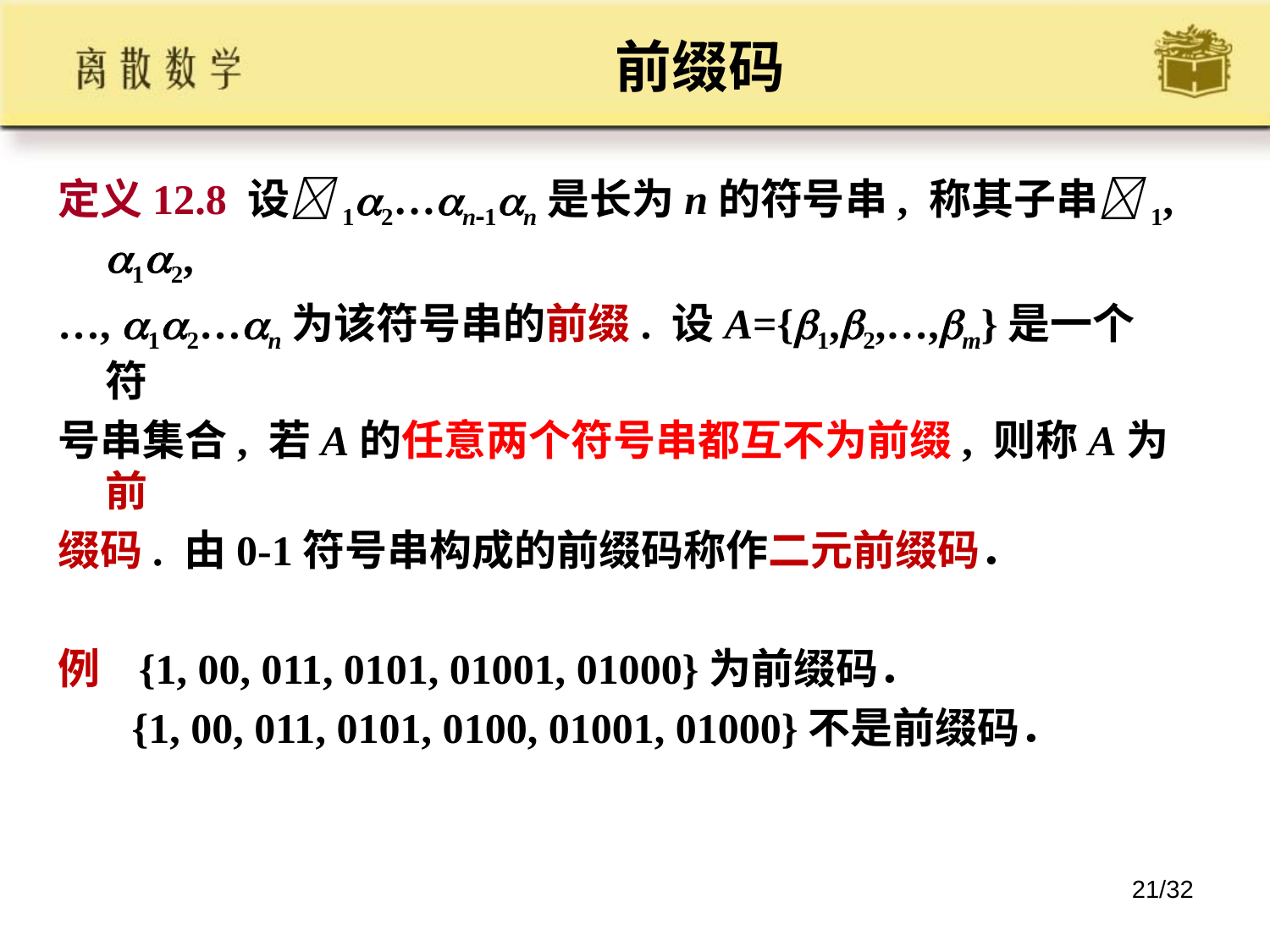

# 前缀码
定义12.8 设α1α2…αn−1αn是长为n的符号串, 称其子串α1, α1α2,
…, α1α2…αn为该符号串的前缀. 设A={β1,β2,…,βm}是一个符
号串集合, 若A的任意两个符号串都互不为前缀, 则称A为前
缀码. 由0-1符号串构成的前缀码称作二元前缀码．

例   {1, 00, 011, 0101, 01001, 01000}为前缀码．
       {1, 00, 011, 0101, 0100, 01001, 01000}不是前缀码．
21/32